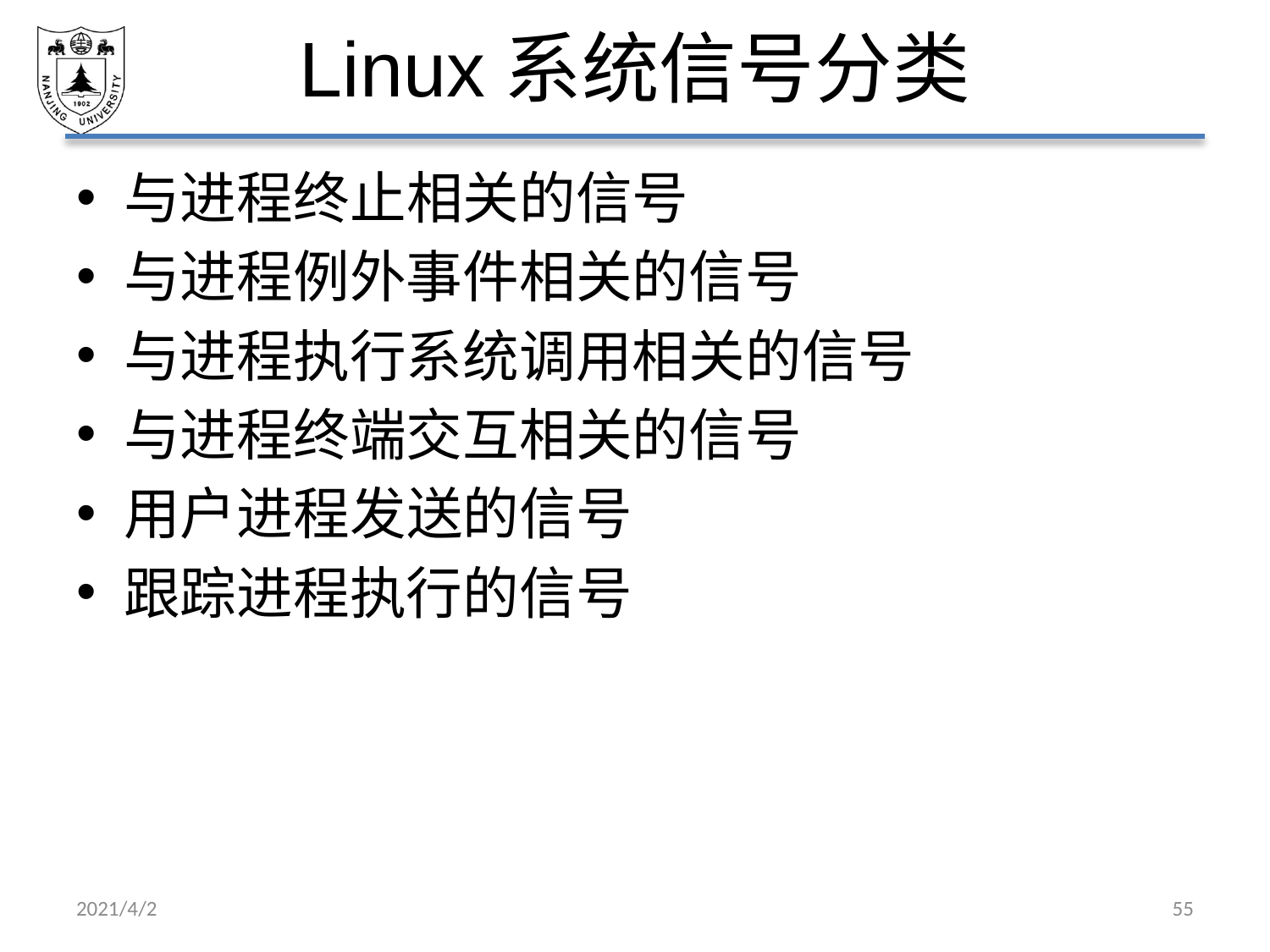

# Linux系统信号分类
与进程终止相关的信号
与进程例外事件相关的信号
与进程执行系统调用相关的信号
与进程终端交互相关的信号
用户进程发送的信号
跟踪进程执行的信号

2021/4/2
55